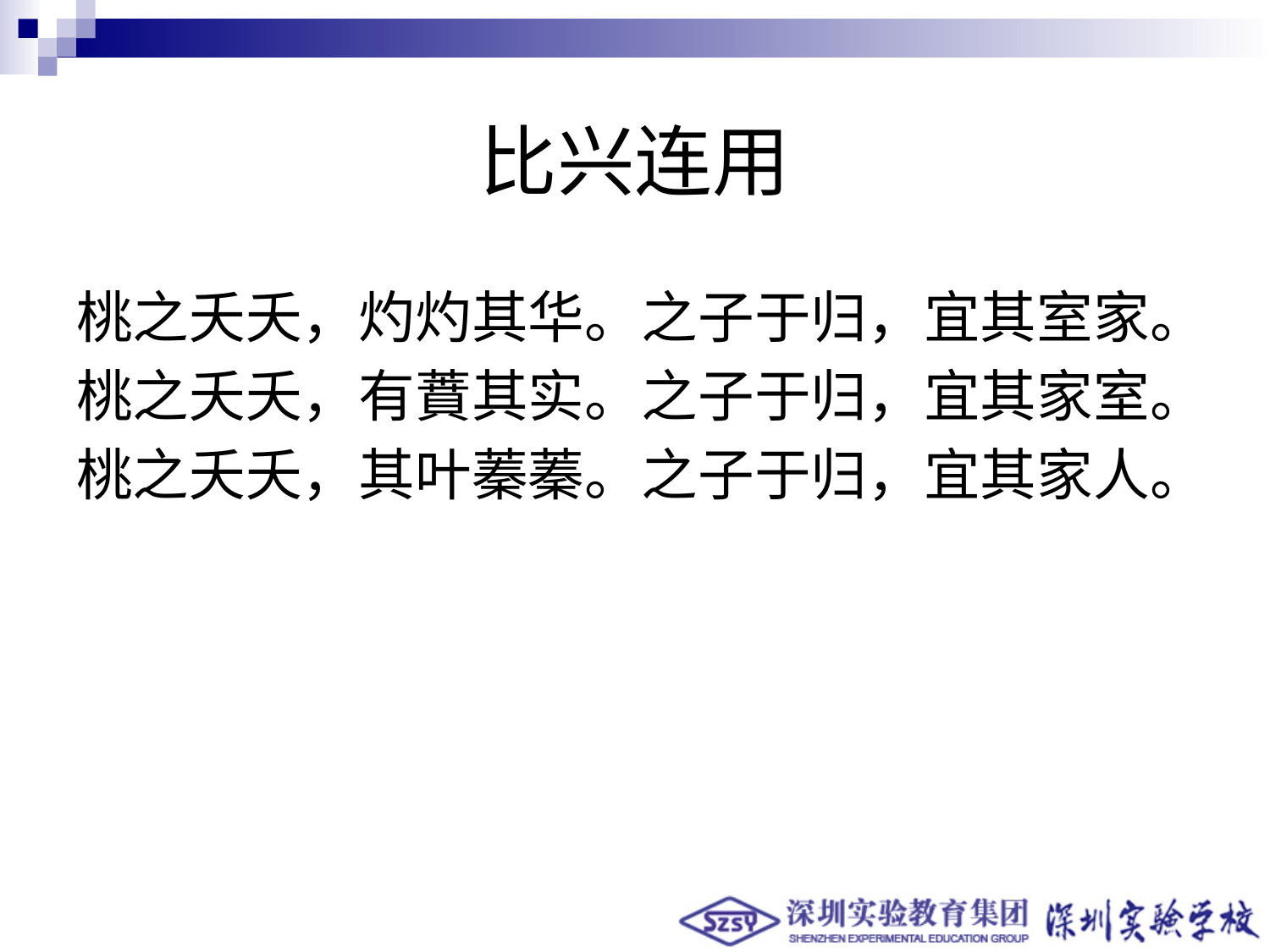

# 比兴连用
桃之夭夭，灼灼其华。之子于归，宜其室家。
桃之夭夭，有蕡其实。之子于归，宜其家室。
桃之夭夭，其叶蓁蓁。之子于归，宜其家人。